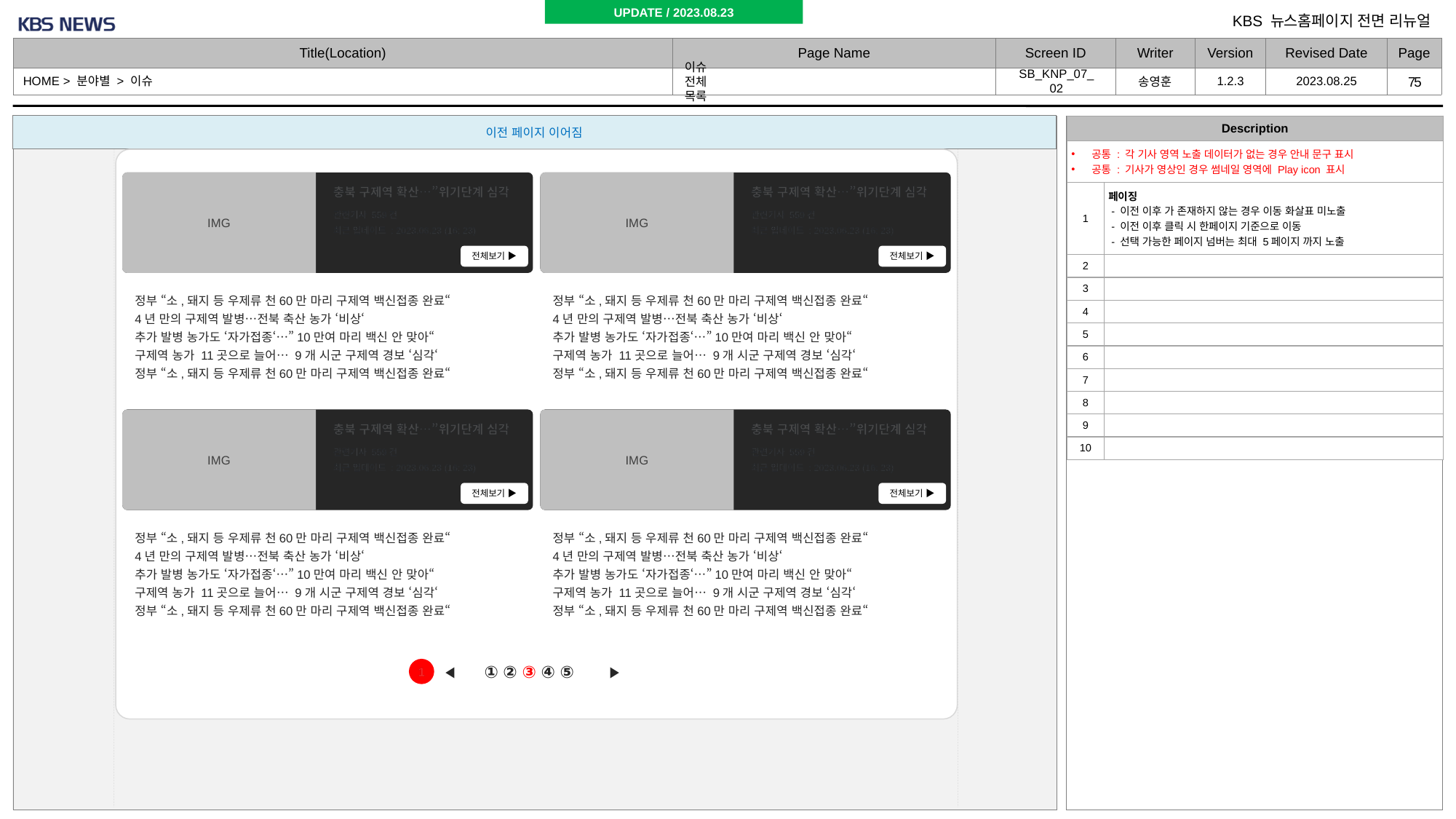

UPDATE / 2023.08.23
HOME > 분야별 > 이슈
SB_KNP_07_02
# 이슈 전체 목록
| Description |  |
| --- | --- |
| 공통 : 각 기사 영역 노출 데이터가 없는 경우 안내 문구 표시 공통 : 기사가 영상인 경우 썸네일 영역에 Play icon 표시 |  |
| 1 | 페이징 - 이전 이후 가 존재하지 않는 경우 이동 화살표 미노출 - 이전 이후 클릭 시 한페이지 기준으로 이동 - 선택 가능한 페이지 넘버는 최대 5페이지 까지 노출 |
| 2 |  |
| 3 |  |
| 4 |  |
| 5 |  |
| 6 |  |
| 7 |  |
| 8 |  |
| 9 |  |
| 10 |  |

IMG

IMG
충북 구제역 확산…”위기단계 심각
충북 구제역 확산…”위기단계 심각
관련기사 559건
관련기사 559건
최근 업데이트 : 2023.06.23 (16: 23)
최근 업데이트 : 2023.06.23 (16: 23)
전체보기 ▶
전체보기 ▶
정부 “소,돼지 등 우제류 천60만 마리 구제역 백신접종 완료“
4년 만의 구제역 발병…전북 축산 농가 ‘비상‘
추가 발병 농가도 ‘자가접종‘…”10만여 마리 백신 안 맞아“
구제역 농가 11곳으로 늘어… 9개 시군 구제역 경보 ‘심각‘
정부 “소,돼지 등 우제류 천60만 마리 구제역 백신접종 완료“
정부 “소,돼지 등 우제류 천60만 마리 구제역 백신접종 완료“
4년 만의 구제역 발병…전북 축산 농가 ‘비상‘
추가 발병 농가도 ‘자가접종‘…”10만여 마리 백신 안 맞아“
구제역 농가 11곳으로 늘어… 9개 시군 구제역 경보 ‘심각‘
정부 “소,돼지 등 우제류 천60만 마리 구제역 백신접종 완료“

IMG

IMG
충북 구제역 확산…”위기단계 심각
충북 구제역 확산…”위기단계 심각
관련기사 559건
관련기사 559건
최근 업데이트 : 2023.06.23 (16: 23)
최근 업데이트 : 2023.06.23 (16: 23)
전체보기 ▶
전체보기 ▶
정부 “소,돼지 등 우제류 천60만 마리 구제역 백신접종 완료“
4년 만의 구제역 발병…전북 축산 농가 ‘비상‘
추가 발병 농가도 ‘자가접종‘…”10만여 마리 백신 안 맞아“
구제역 농가 11곳으로 늘어… 9개 시군 구제역 경보 ‘심각‘
정부 “소,돼지 등 우제류 천60만 마리 구제역 백신접종 완료“
정부 “소,돼지 등 우제류 천60만 마리 구제역 백신접종 완료“
4년 만의 구제역 발병…전북 축산 농가 ‘비상‘
추가 발병 농가도 ‘자가접종‘…”10만여 마리 백신 안 맞아“
구제역 농가 11곳으로 늘어… 9개 시군 구제역 경보 ‘심각‘
정부 “소,돼지 등 우제류 천60만 마리 구제역 백신접종 완료“
◀
① ② ③ ④ ⑤
▶
1